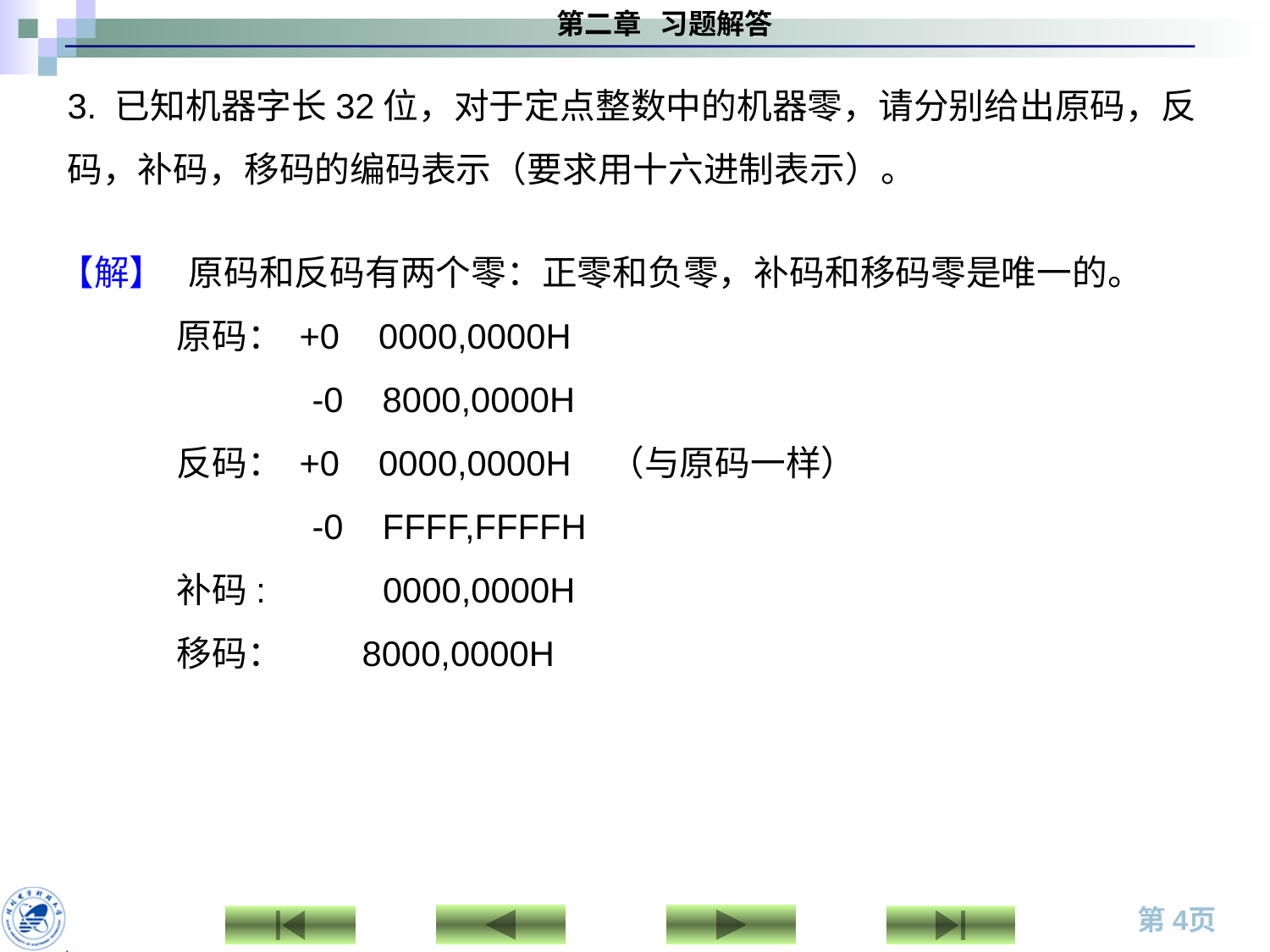

3. 已知机器字长32位，对于定点整数中的机器零，请分别给出原码，反码，补码，移码的编码表示（要求用十六进制表示）。
【解】   原码和反码有两个零：正零和负零，补码和移码零是唯一的。
              原码： +0    0000,0000H
                          -0    8000,0000H
              反码： +0    0000,0000H   （与原码一样）
                          -0    FFFF,FFFFH
              补码:            0000,0000H
              移码：         8000,0000H